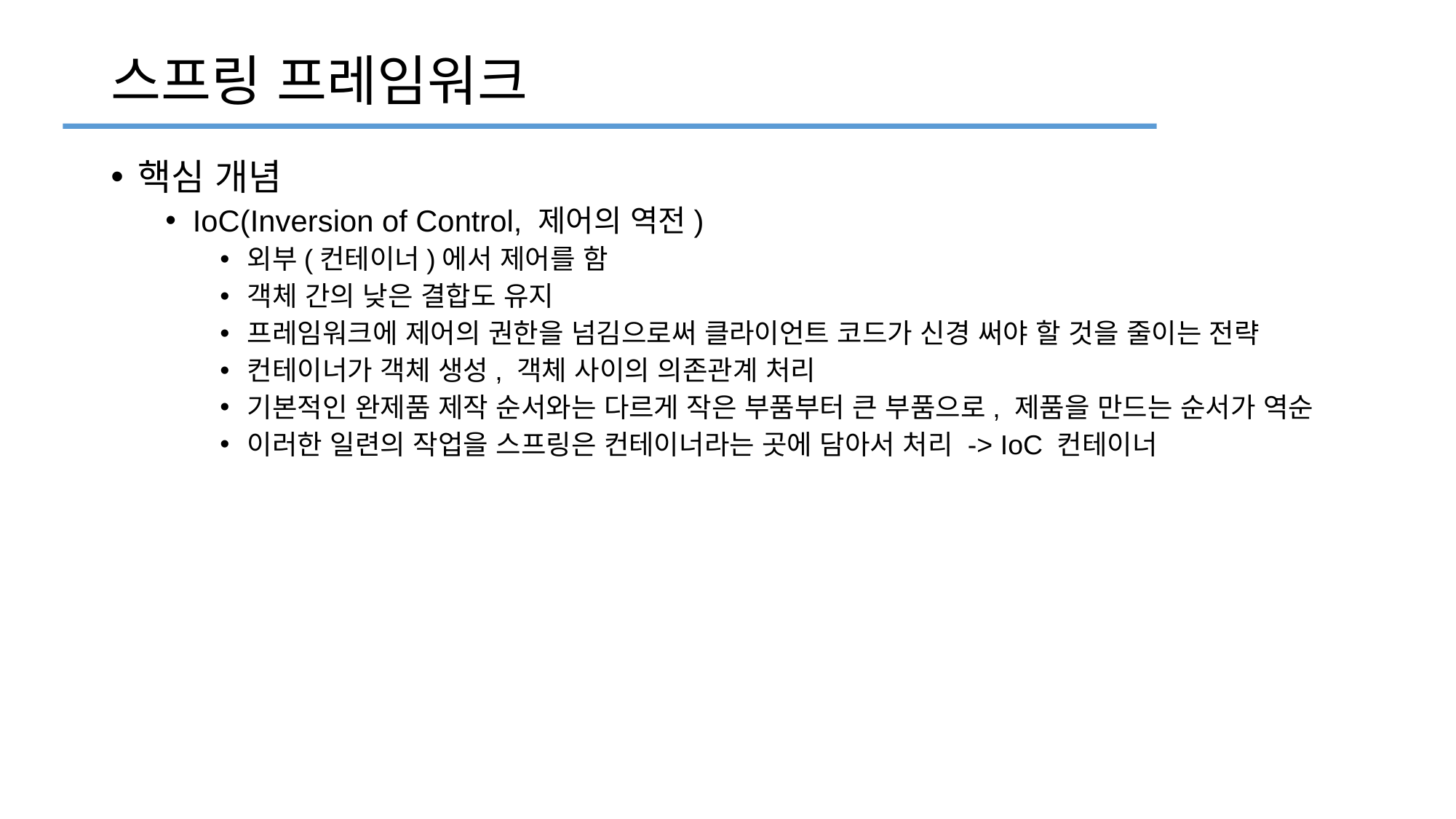

# 스프링 프레임워크
핵심 개념
IoC(Inversion of Control, 제어의 역전)
외부(컨테이너)에서 제어를 함
객체 간의 낮은 결합도 유지
프레임워크에 제어의 권한을 넘김으로써 클라이언트 코드가 신경 써야 할 것을 줄이는 전략
컨테이너가 객체 생성, 객체 사이의 의존관계 처리
기본적인 완제품 제작 순서와는 다르게 작은 부품부터 큰 부품으로, 제품을 만드는 순서가 역순
이러한 일련의 작업을 스프링은 컨테이너라는 곳에 담아서 처리 -> IoC 컨테이너